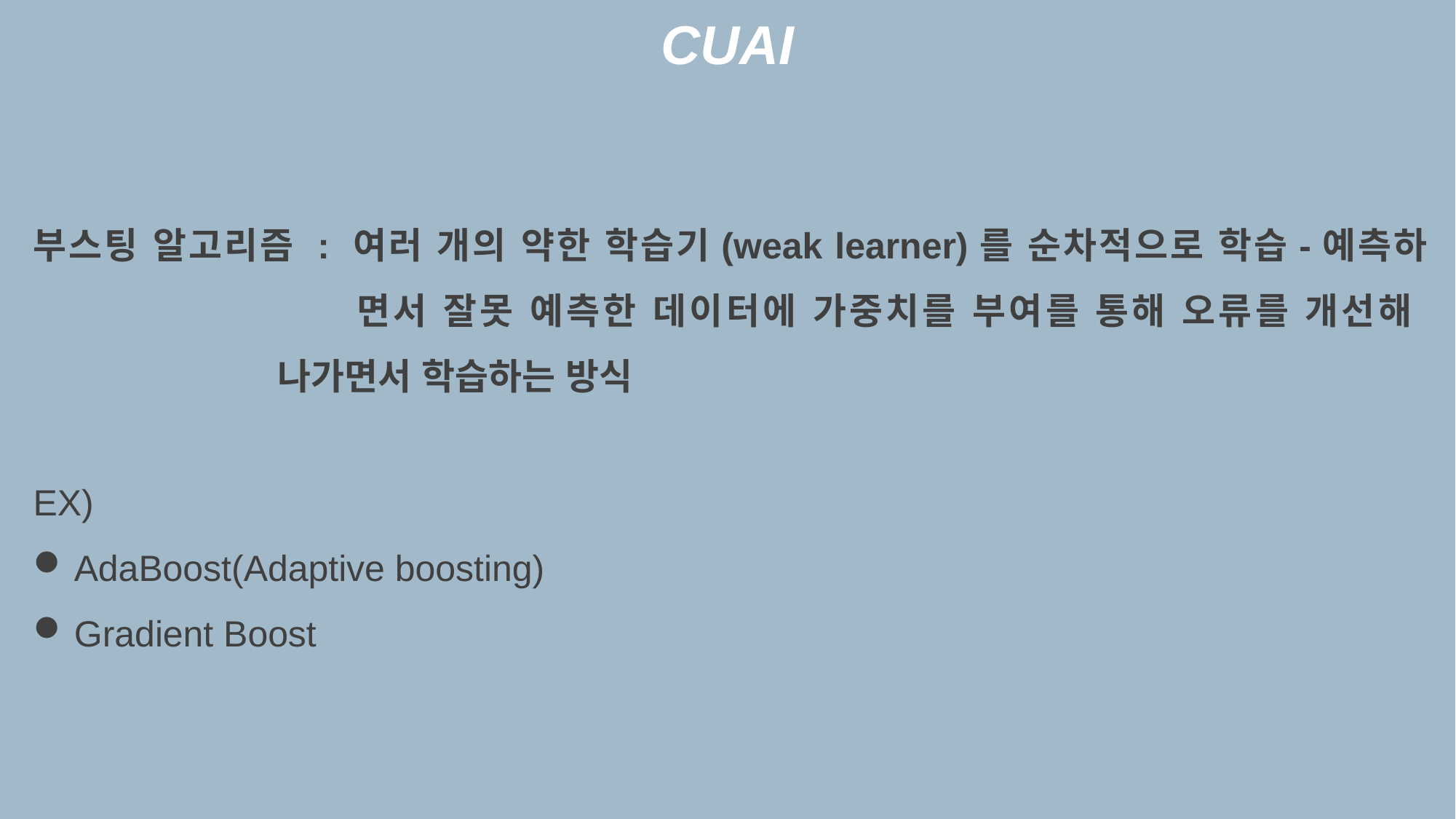

CUAI
부스팅 알고리즘 : 여러 개의 약한 학습기(weak learner)를 순차적으로 학습-예측하
                        면서 잘못 예측한 데이터에 가중치를 부여를 통해 오류를 개선해
                        나가면서 학습하는 방식
EX)
AdaBoost(Adaptive boosting)
Gradient Boost